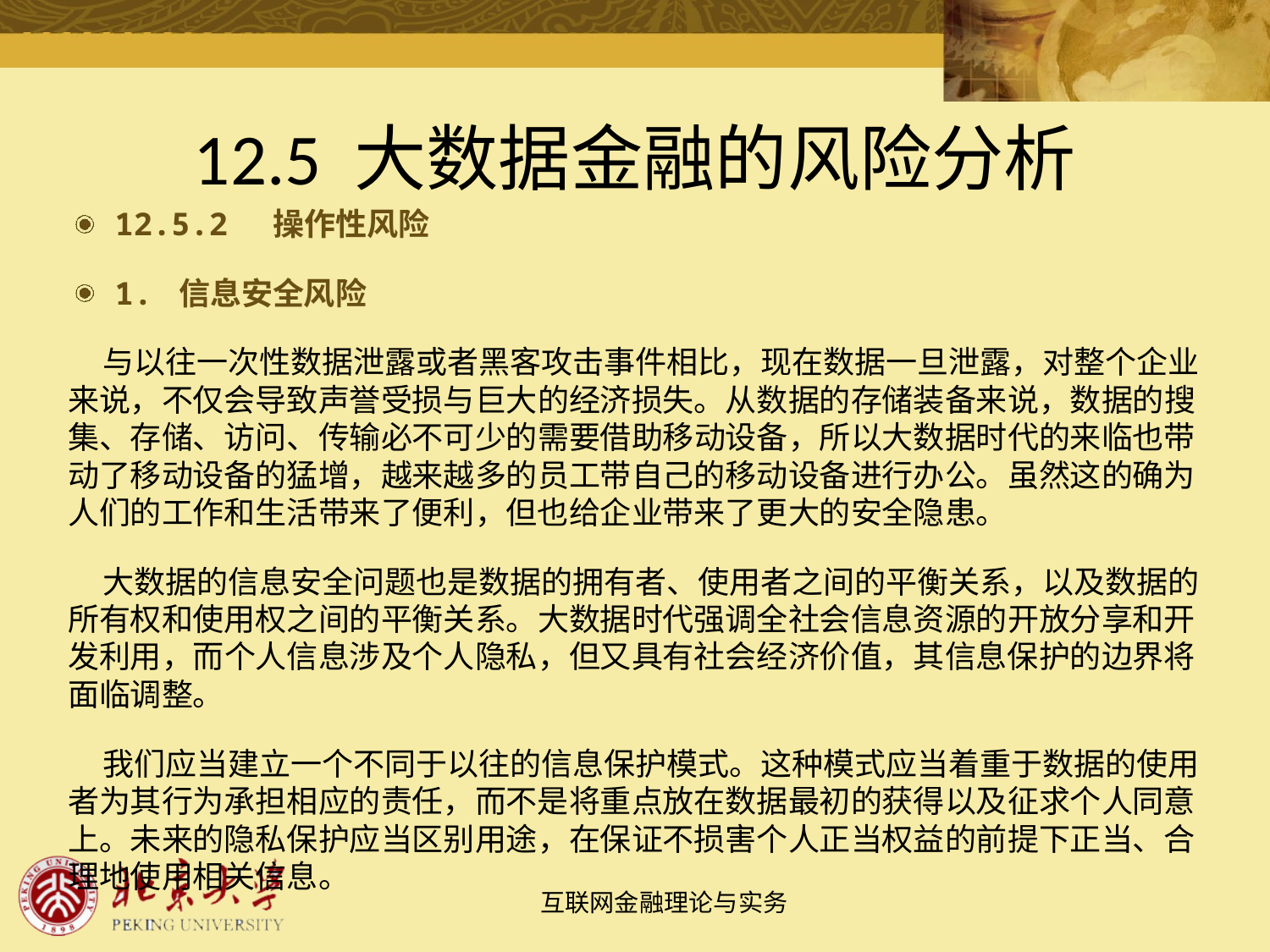

# 12.5 大数据金融的风险分析
12.5.2  操作性风险
1. 信息安全风险
    与以往一次性数据泄露或者黑客攻击事件相比，现在数据一旦泄露，对整个企业来说，不仅会导致声誉受损与巨大的经济损失。从数据的存储装备来说，数据的搜集、存储、访问、传输必不可少的需要借助移动设备，所以大数据时代的来临也带动了移动设备的猛增，越来越多的员工带自己的移动设备进行办公。虽然这的确为人们的工作和生活带来了便利，但也给企业带来了更大的安全隐患。
    大数据的信息安全问题也是数据的拥有者、使用者之间的平衡关系，以及数据的所有权和使用权之间的平衡关系。大数据时代强调全社会信息资源的开放分享和开发利用，而个人信息涉及个人隐私，但又具有社会经济价值，其信息保护的边界将面临调整。
    我们应当建立一个不同于以往的信息保护模式。这种模式应当着重于数据的使用者为其行为承担相应的责任，而不是将重点放在数据最初的获得以及征求个人同意上。未来的隐私保护应当区别用途，在保证不损害个人正当权益的前提下正当、合理地使用相关信息。